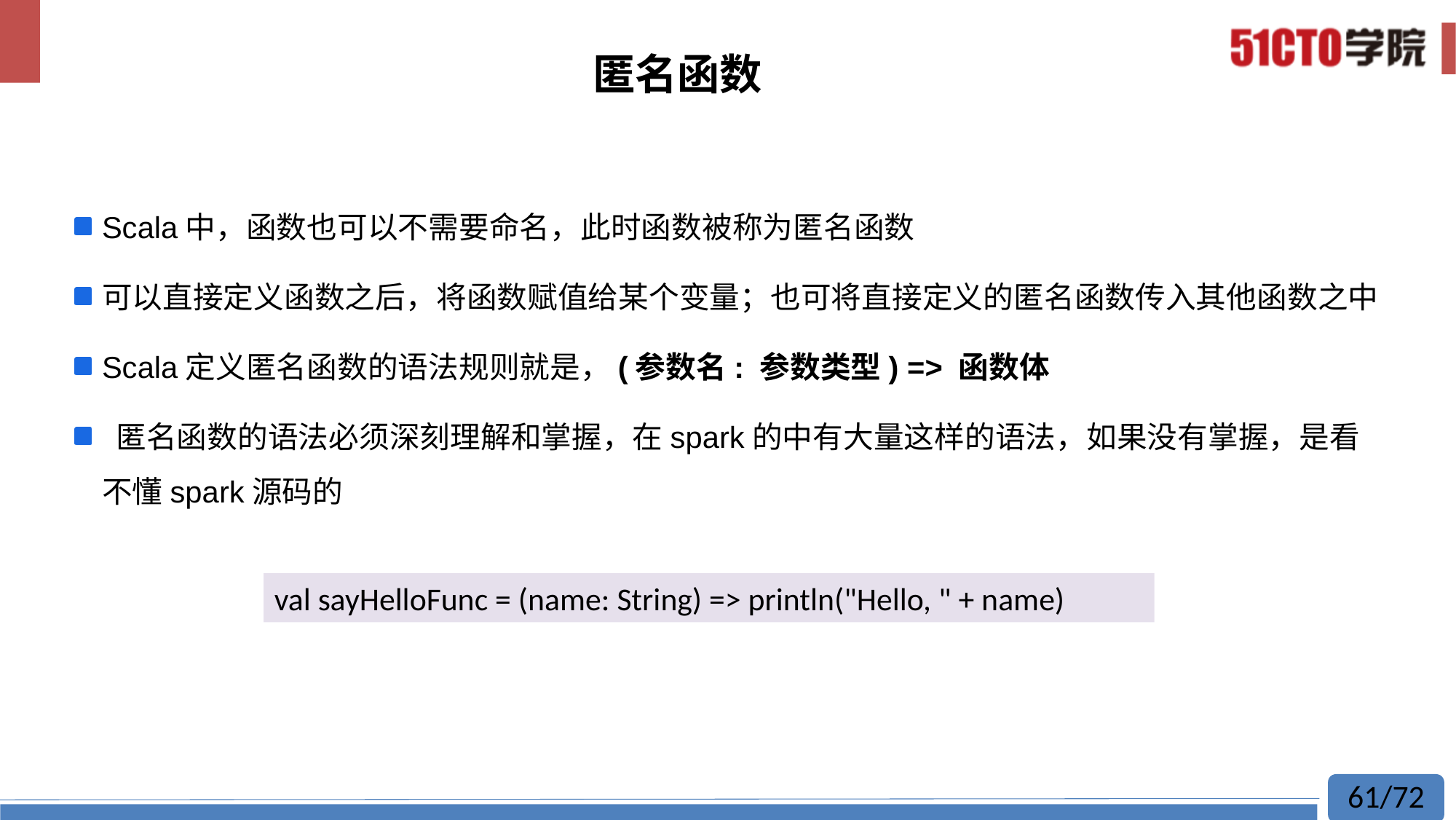

# 匿名函数
Scala中，函数也可以不需要命名，此时函数被称为匿名函数
可以直接定义函数之后，将函数赋值给某个变量；也可将直接定义的匿名函数传入其他函数之中
Scala定义匿名函数的语法规则就是，(参数名: 参数类型) => 函数体
 匿名函数的语法必须深刻理解和掌握，在spark的中有大量这样的语法，如果没有掌握，是看不懂spark源码的

val sayHelloFunc = (name: String) => println("Hello, " + name)